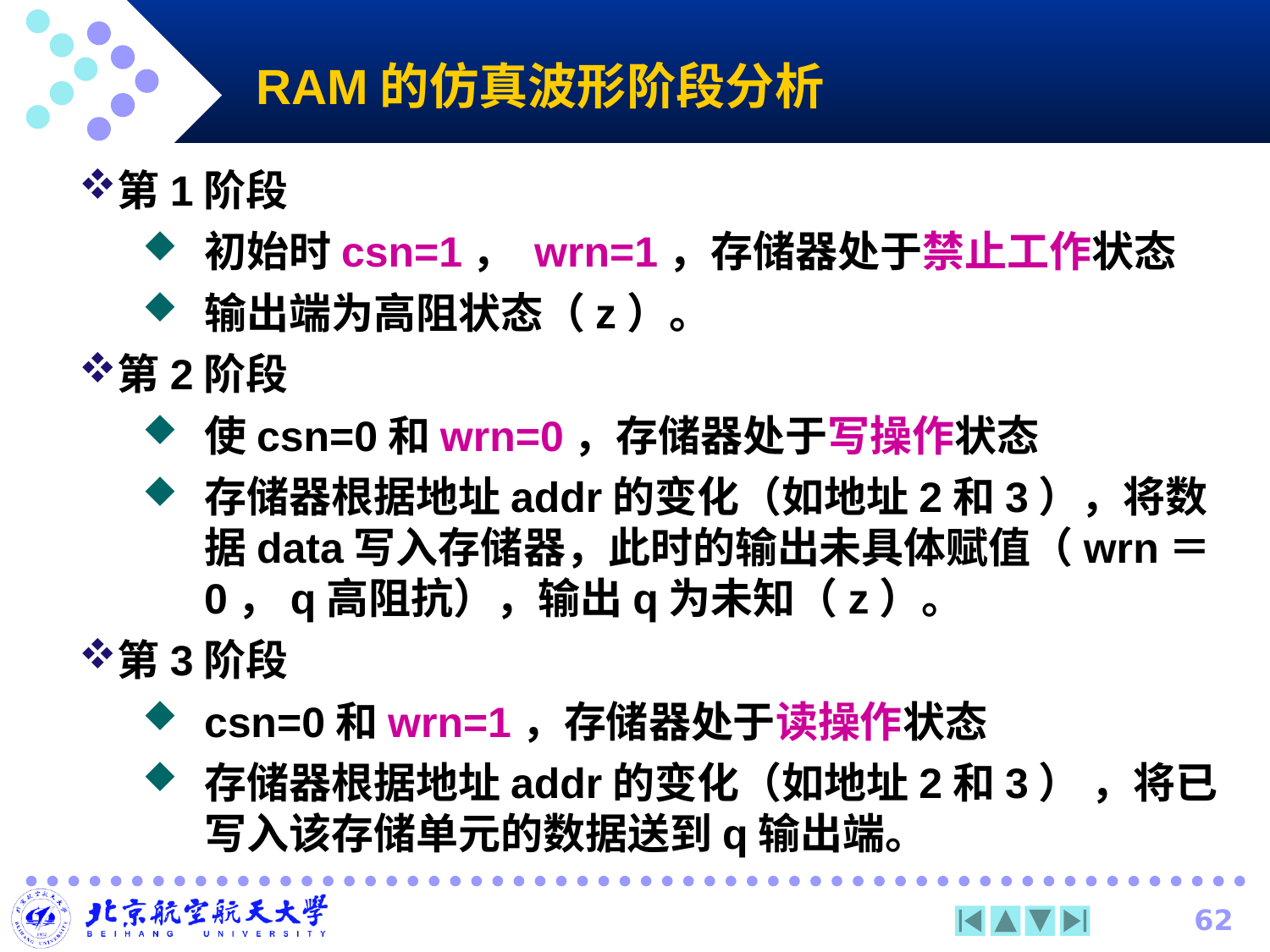

# RAM的仿真波形阶段分析
第1阶段
初始时csn=1， wrn=1，存储器处于禁止工作状态
输出端为高阻状态（z）。
第2阶段
使csn=0和wrn=0，存储器处于写操作状态
存储器根据地址addr的变化（如地址2和3），将数据data写入存储器，此时的输出未具体赋值（wrn＝0，q高阻抗），输出q为未知（z）。
第3阶段
csn=0和wrn=1，存储器处于读操作状态
存储器根据地址addr的变化（如地址2和3） ，将已写入该存储单元的数据送到q输出端。
62